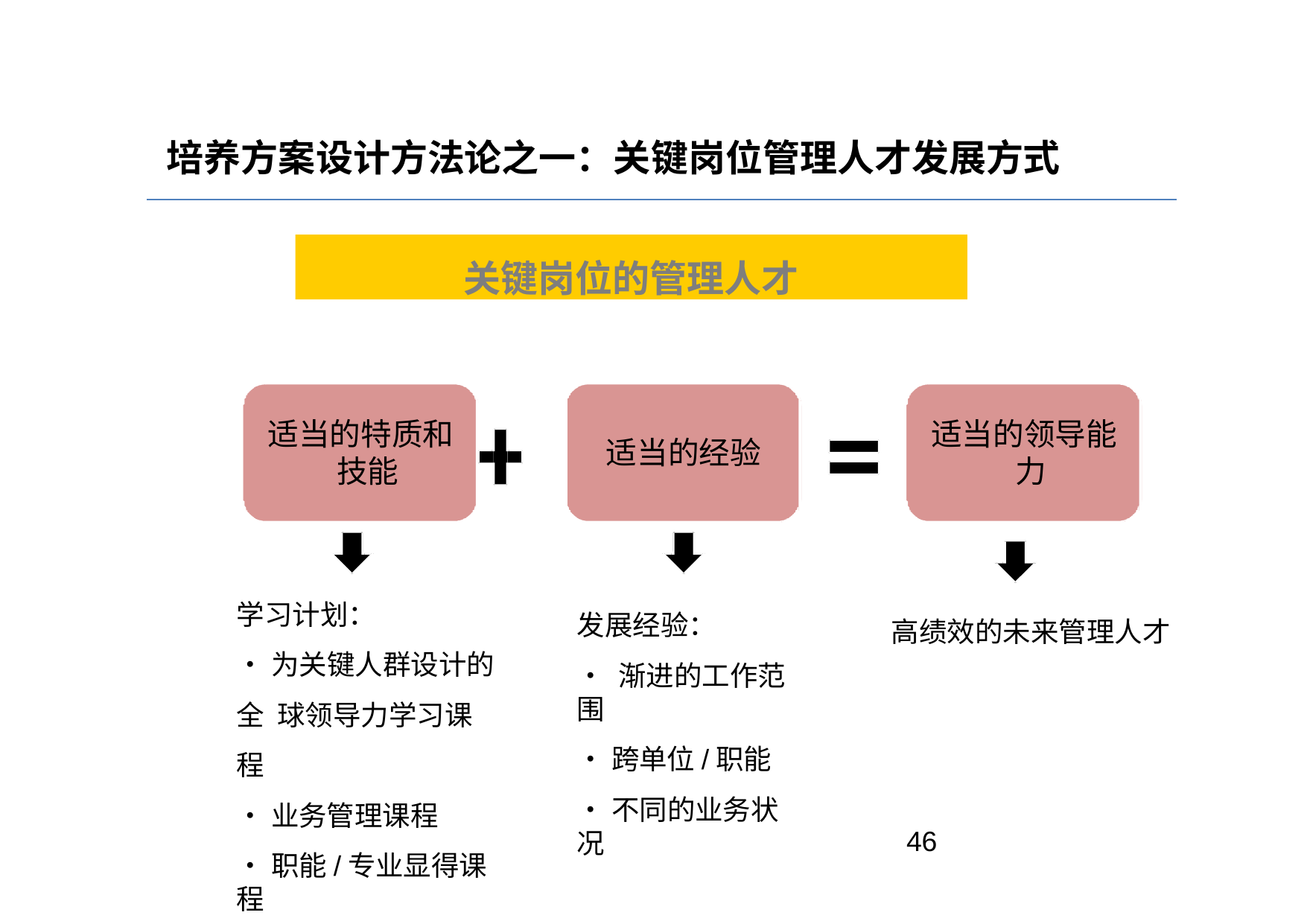

# 培养方案设计方法论之一：关键岗位管理人才发展方式

关键岗位的管理人才

适当的特质和  技能
适当的领导能  力

适当的经验

学习计划：
•为关键人群设计的全  球领导力学习课程
•业务管理课程
•职能/专业显得课程
发展经验：
• 渐进的工作范围
•跨单位/职能
•不同的业务状况
高绩效的未来管理人才
46